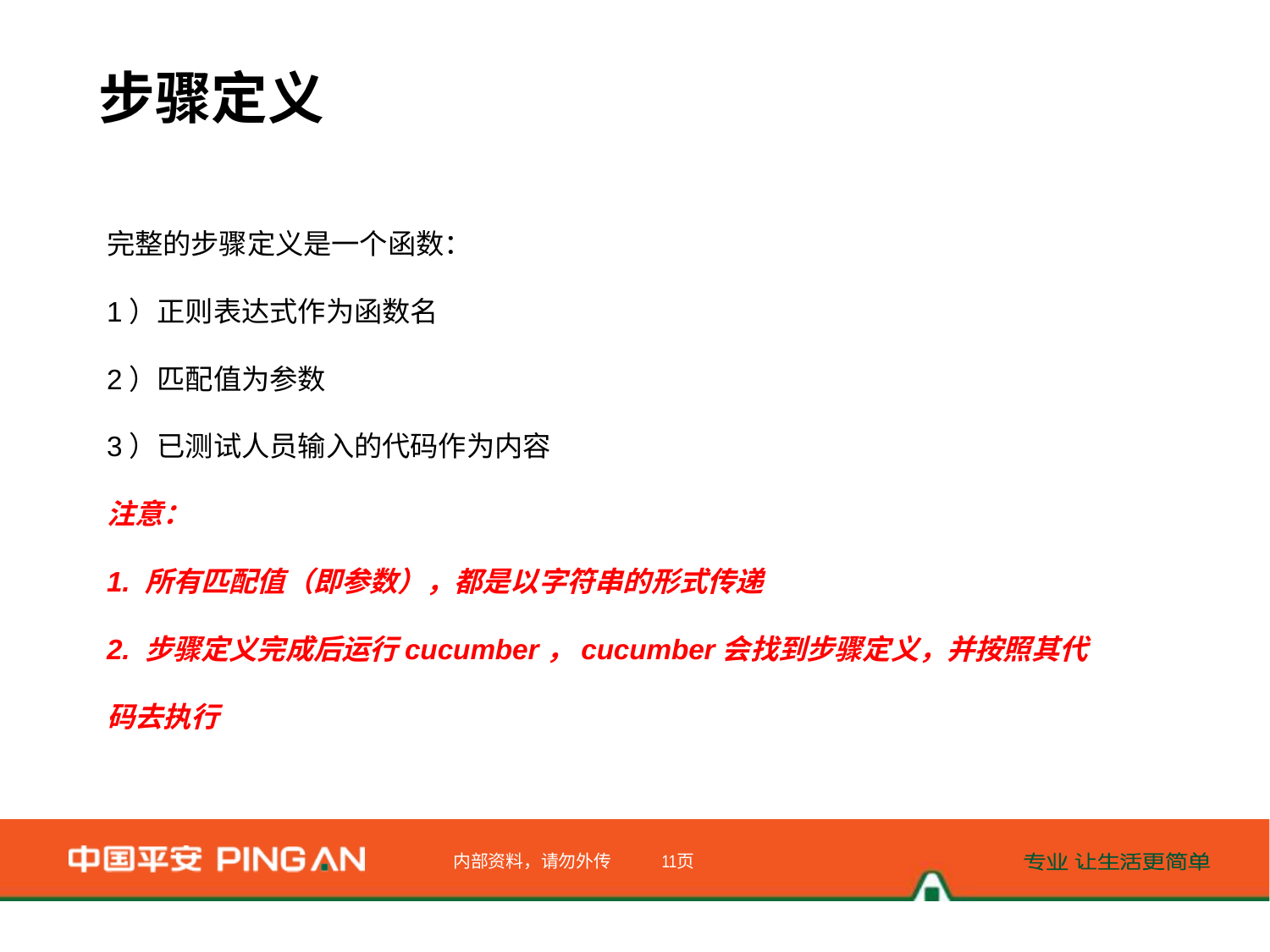

步骤定义
完整的步骤定义是一个函数：
1）正则表达式作为函数名
2）匹配值为参数
3）已测试人员输入的代码作为内容
注意：
1. 所有匹配值（即参数），都是以字符串的形式传递
2. 步骤定义完成后运行cucumber，cucumber会找到步骤定义，并按照其代码去执行